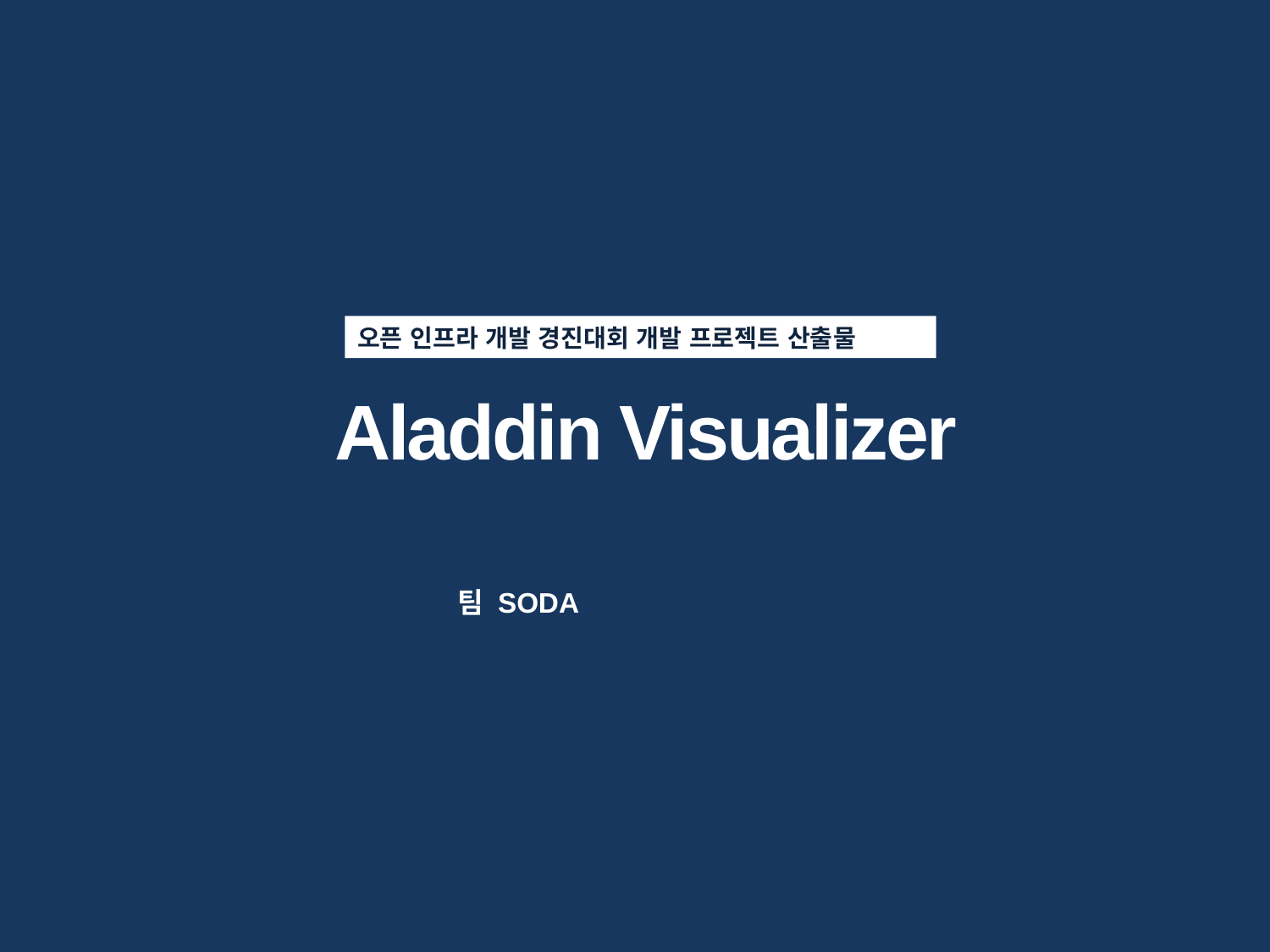

오픈 인프라 개발 경진대회 개발 프로젝트 산출물
 Aladdin Visualizer
팀 SODA